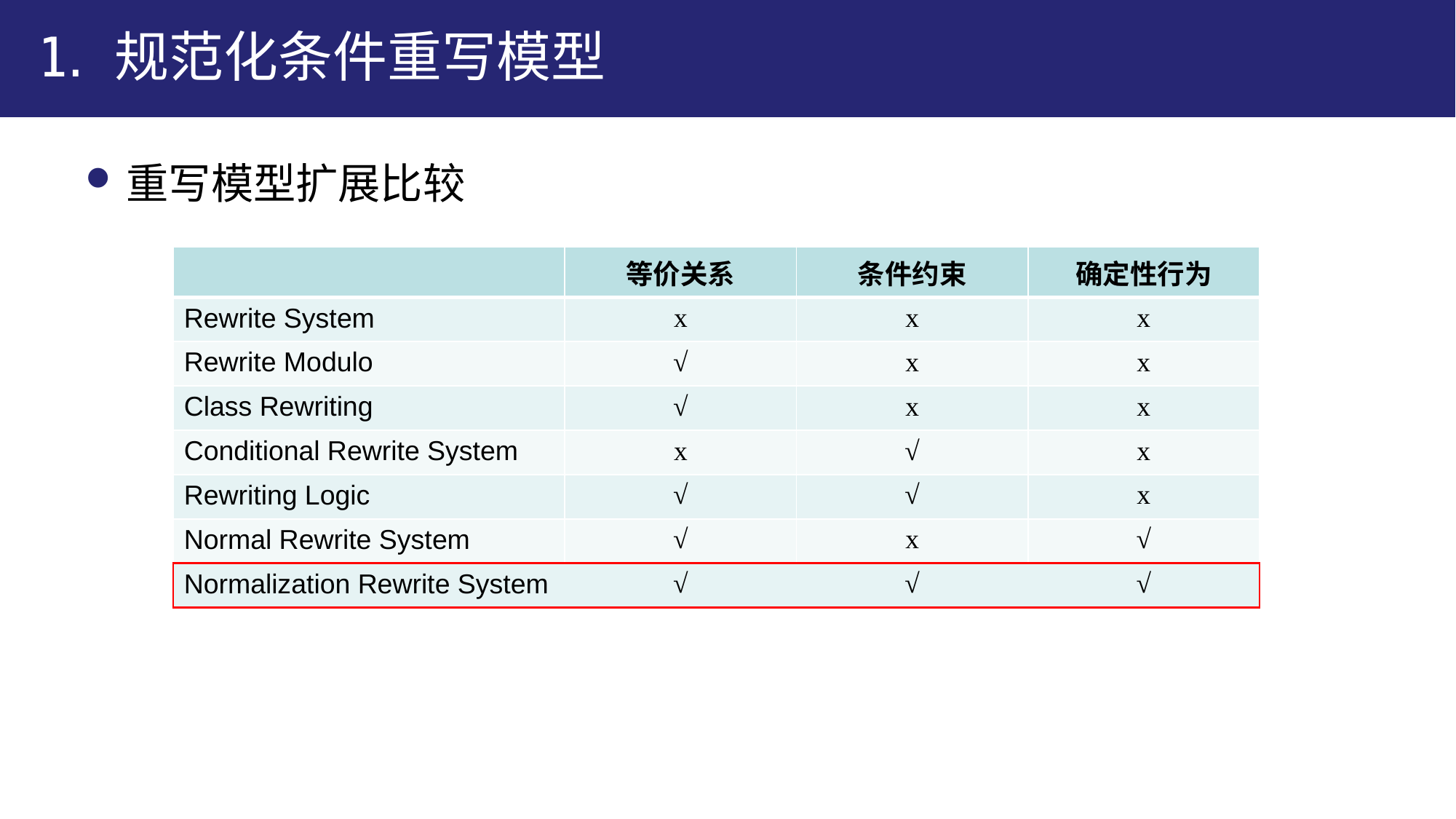

# 1. 规范化条件重写模型
重写模型扩展比较
|  | 等价关系 | 条件约束 | 确定性行为 |
| --- | --- | --- | --- |
| Rewrite System | x | x | x |
| Rewrite Modulo | √ | x | x |
| Class Rewriting | √ | x | x |
| Conditional Rewrite System | x | √ | x |
| Rewriting Logic | √ | √ | x |
| Normal Rewrite System | √ | x | √ |
| Normalization Rewrite System | √ | √ | √ |